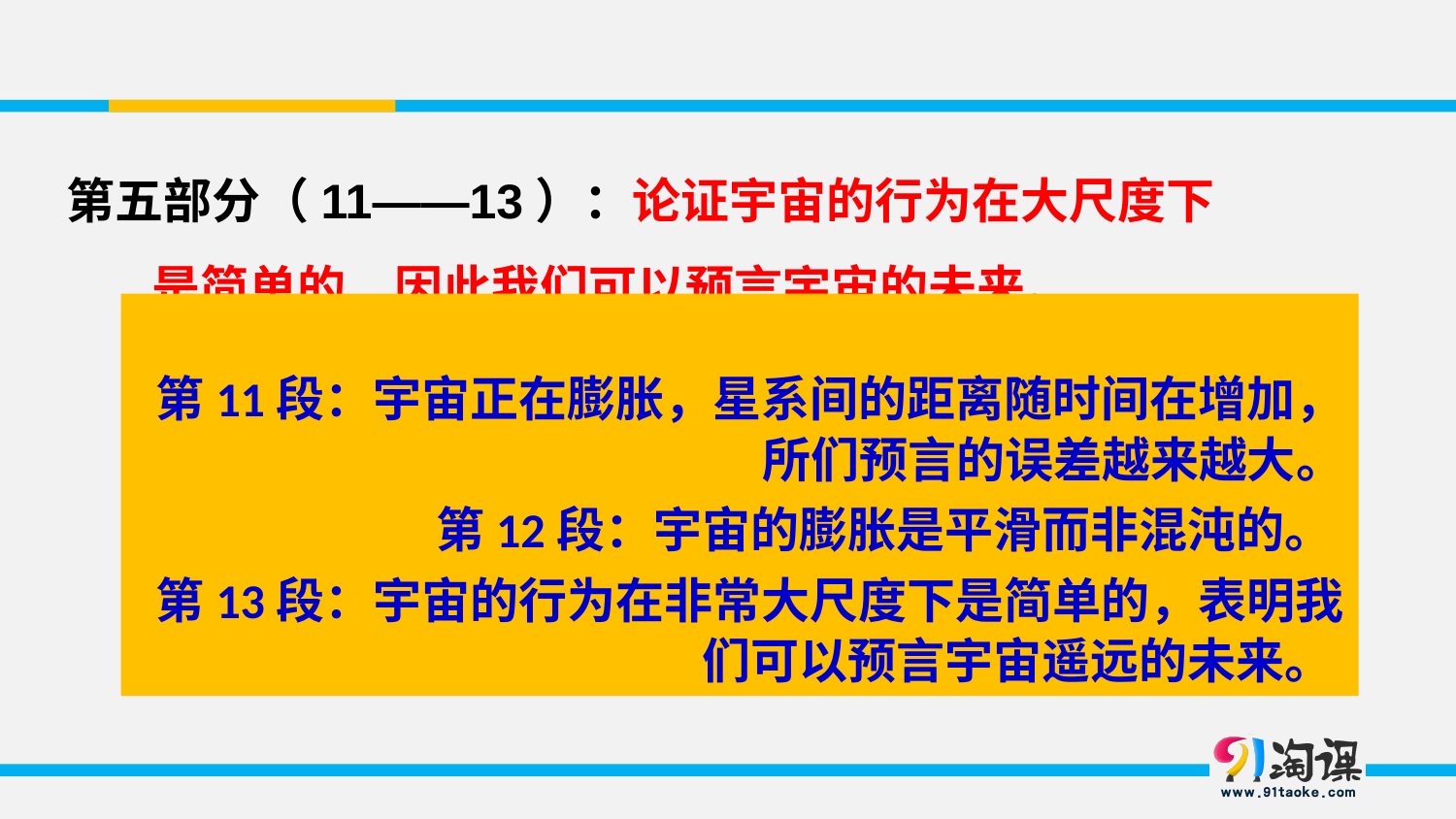

第五部分（11——13）：论证宇宙的行为在大尺度下是简单的，因此我们可以预言宇宙的未来。

第11段：宇宙正在膨胀，星系间的距离随时间在增加，所们预言的误差越来越大。
第12段：宇宙的膨胀是平滑而非混沌的。
第13段：宇宙的行为在非常大尺度下是简单的，表明我们可以预言宇宙遥远的未来。